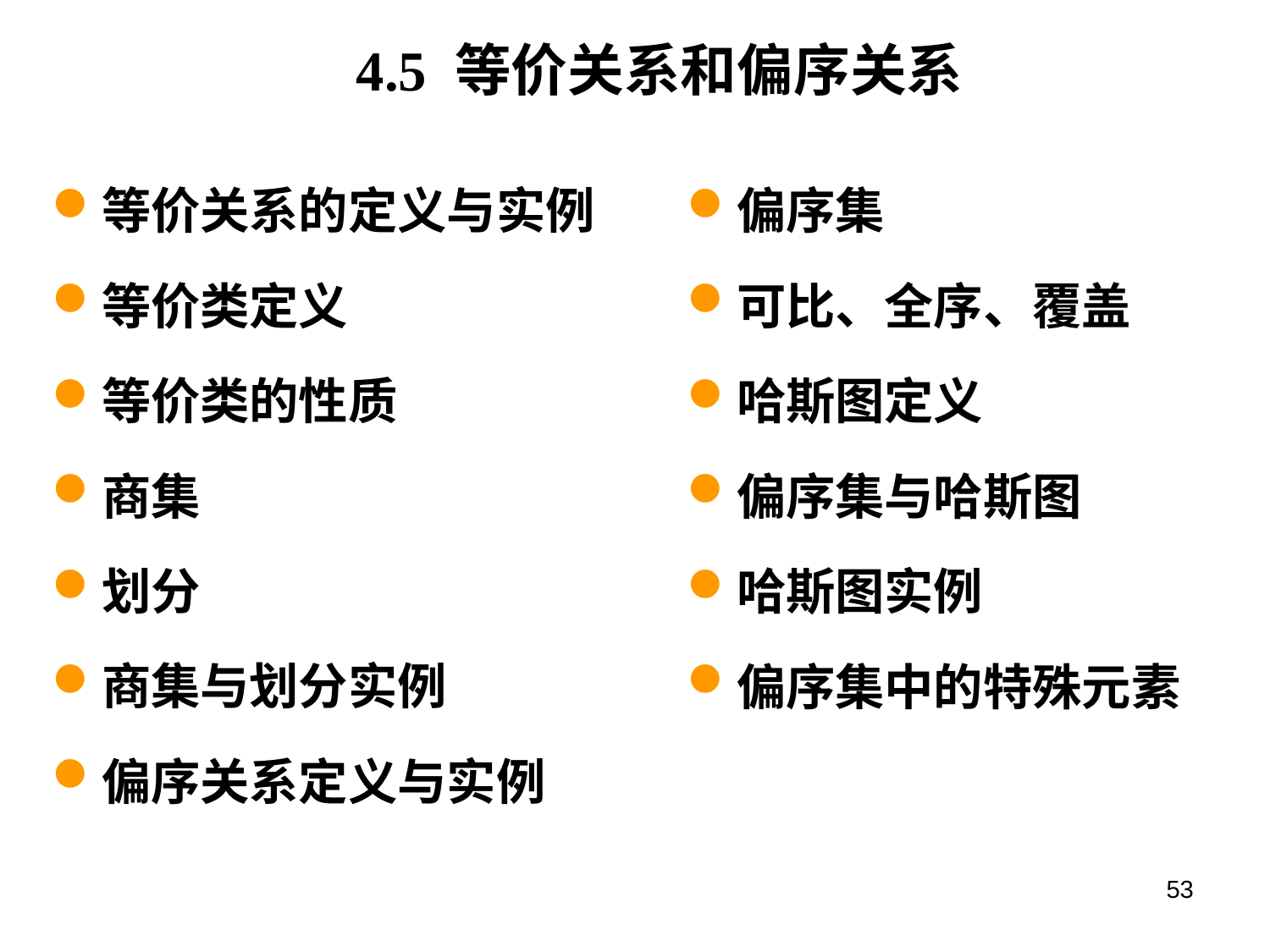

# 4.5 等价关系和偏序关系
等价关系的定义与实例
等价类定义
等价类的性质
商集
划分
商集与划分实例
偏序关系定义与实例
偏序集
可比、全序、覆盖
哈斯图定义
偏序集与哈斯图
哈斯图实例
偏序集中的特殊元素
53